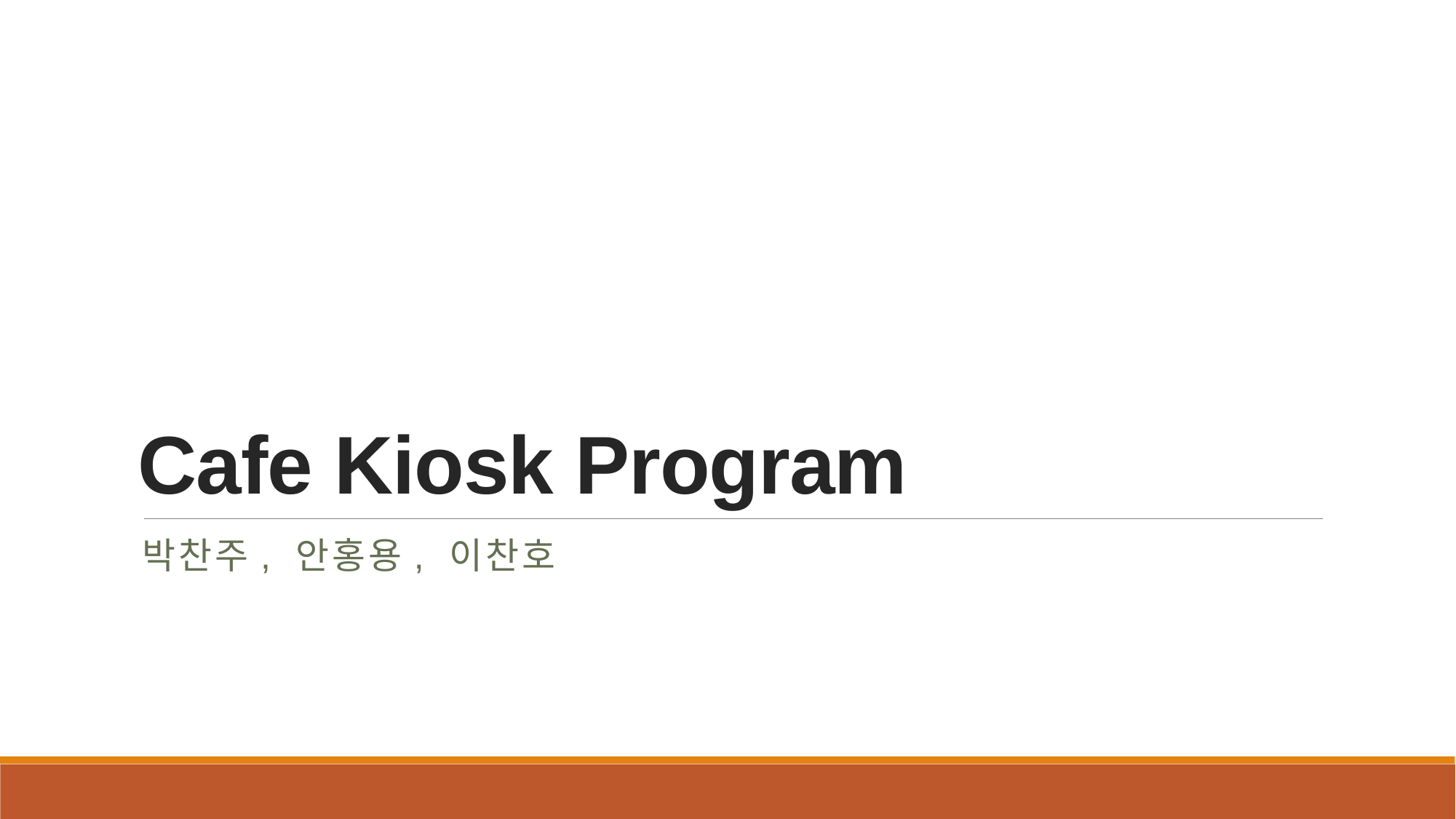

# Cafe Kiosk Program
박찬주, 안홍용, 이찬호